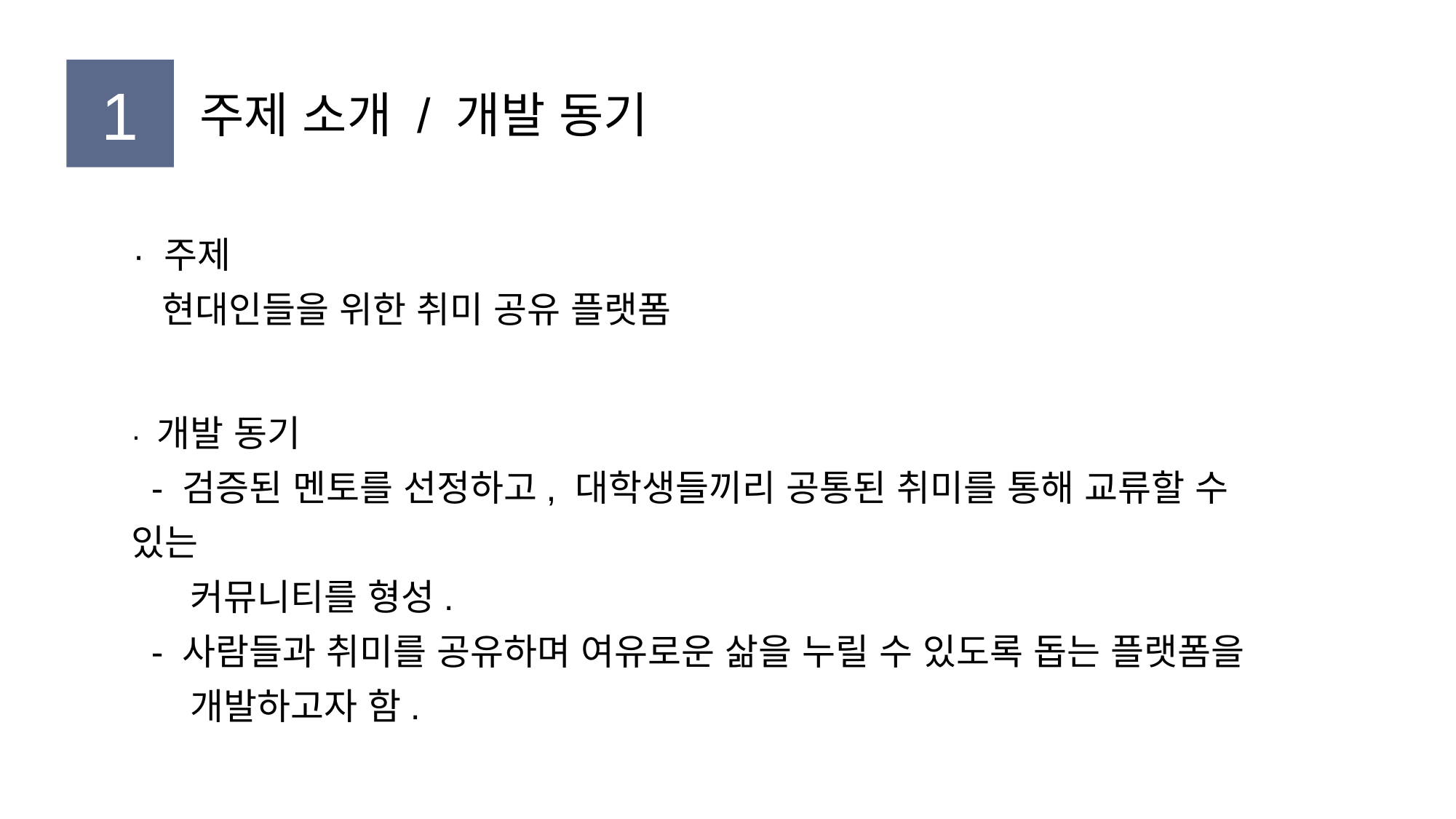

1
주제 소개 / 개발 동기
· 주제
  현대인들을 위한 취미 공유 플랫폼
· 개발 동기
  - 검증된 멘토를 선정하고, 대학생들끼리 공통된 취미를 통해 교류할 수 있는
     커뮤니티를 형성.
  - 사람들과 취미를 공유하며 여유로운 삶을 누릴 수 있도록 돕는 플랫폼을
     개발하고자 함.